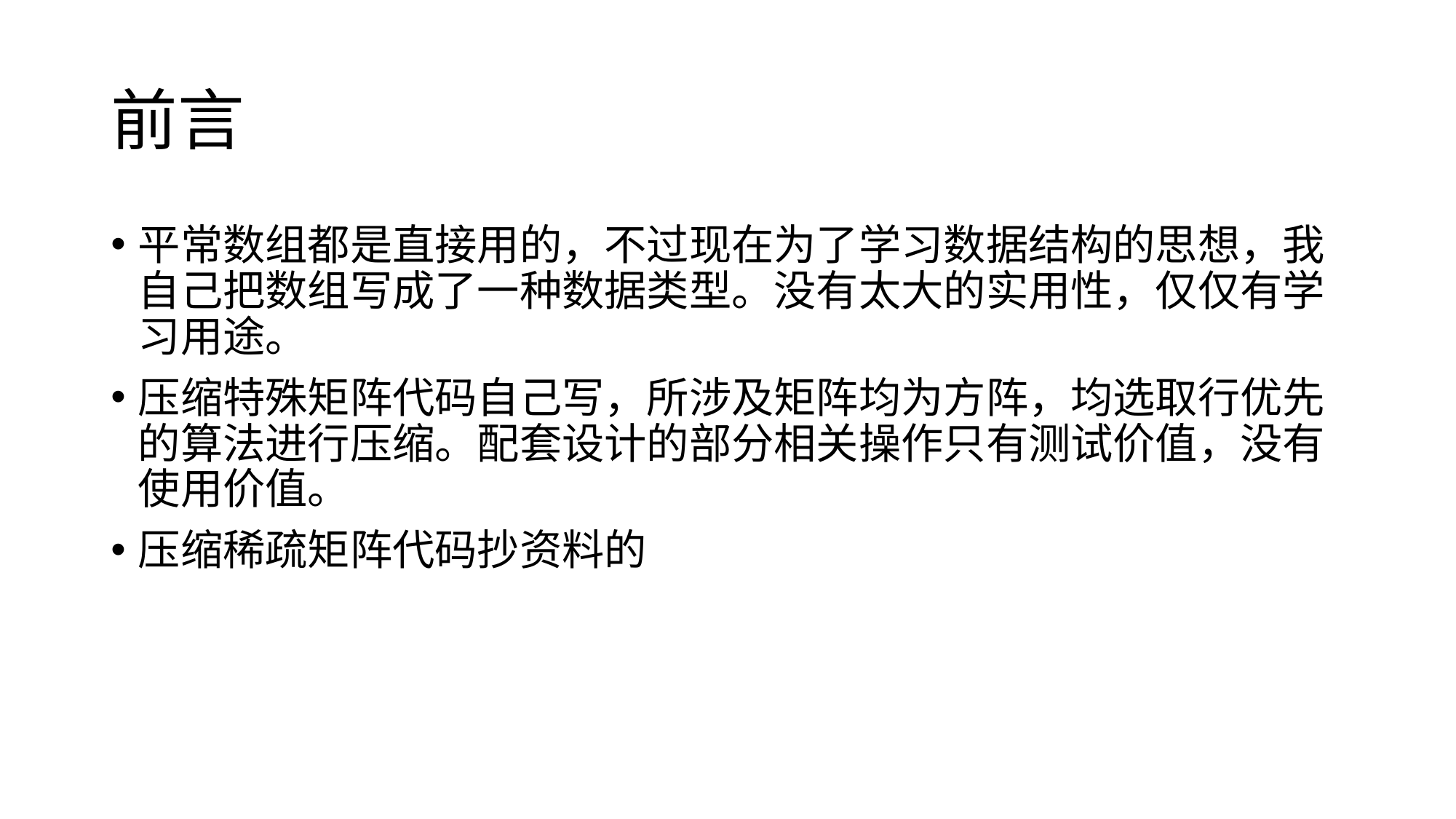

# 前言
平常数组都是直接用的，不过现在为了学习数据结构的思想，我自己把数组写成了一种数据类型。没有太大的实用性，仅仅有学习用途。
压缩特殊矩阵代码自己写，所涉及矩阵均为方阵，均选取行优先的算法进行压缩。配套设计的部分相关操作只有测试价值，没有使用价值。
压缩稀疏矩阵代码抄资料的